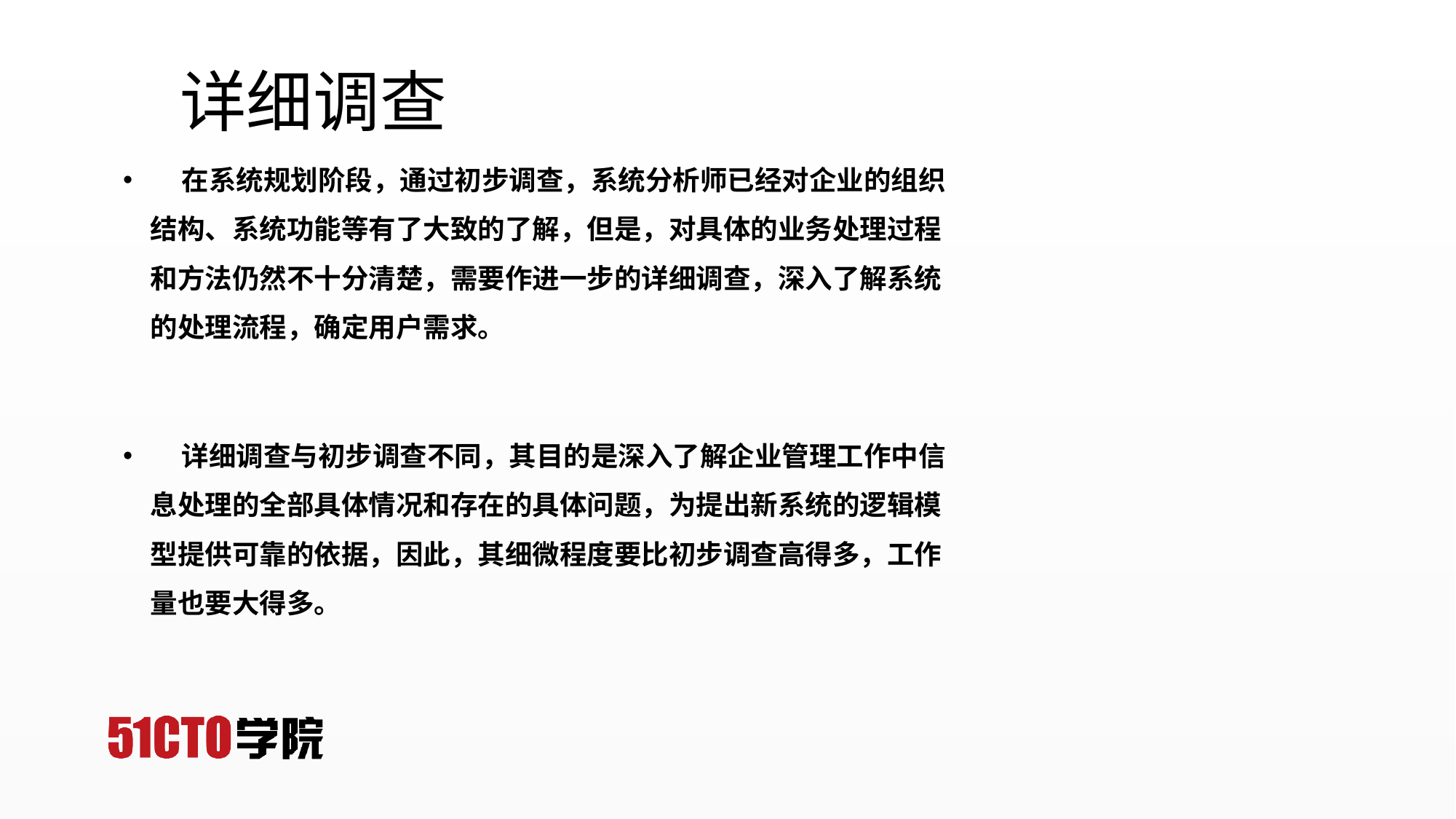

# 详细调查
    在系统规划阶段，通过初步调查，系统分析师已经对企业的组织结构、系统功能等有了大致的了解，但是，对具体的业务处理过程和方法仍然不十分清楚，需要作进一步的详细调查，深入了解系统的处理流程，确定用户需求。

    详细调查与初步调查不同，其目的是深入了解企业管理工作中信息处理的全部具体情况和存在的具体问题，为提出新系统的逻辑模型提供可靠的依据，因此，其细微程度要比初步调查高得多，工作量也要大得多。